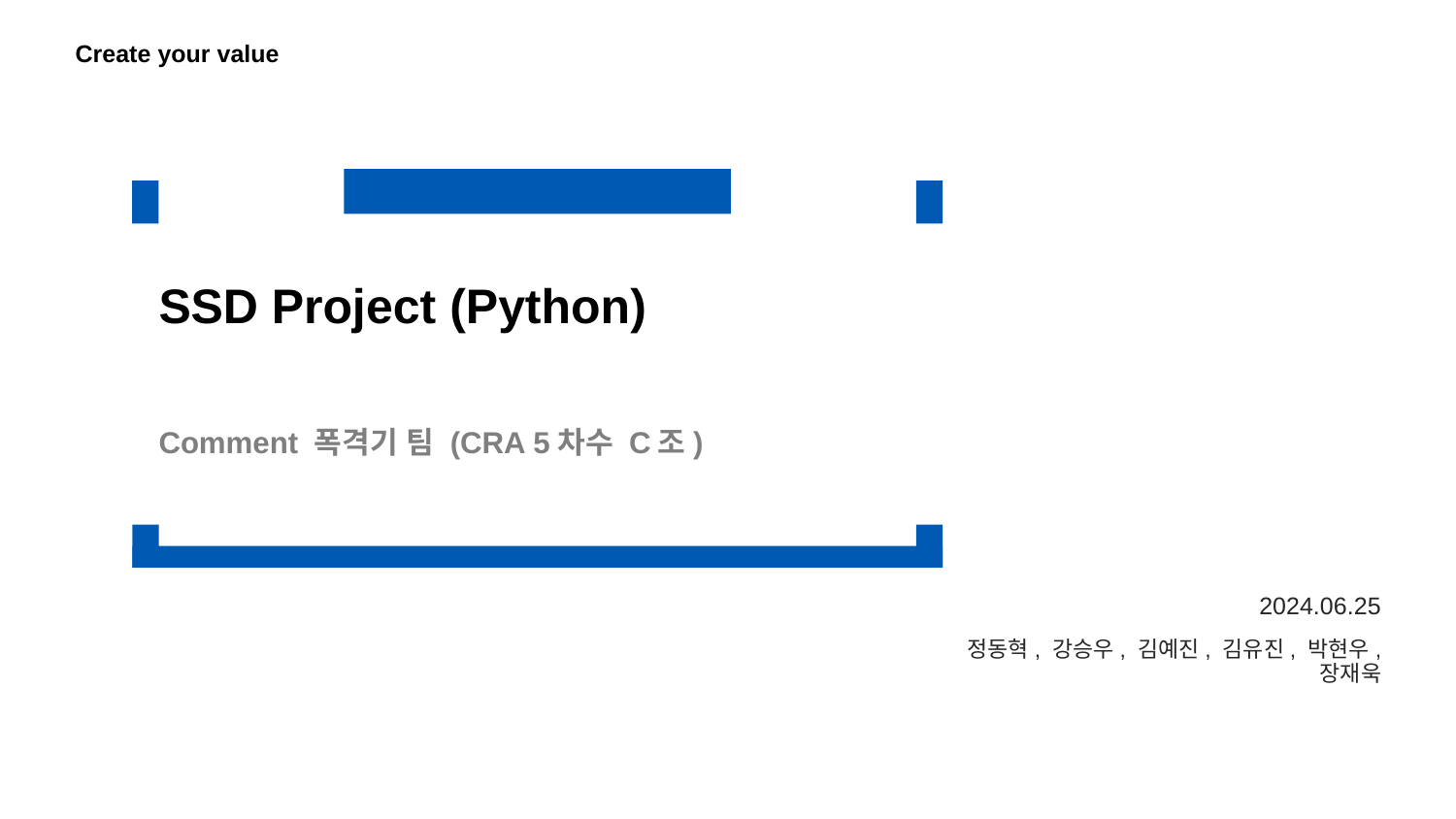

SSD Project (Python)
Comment 폭격기 팀 (CRA 5차수 C조)
2024.06.25
정동혁, 강승우, 김예진, 김유진, 박현우, 장재욱